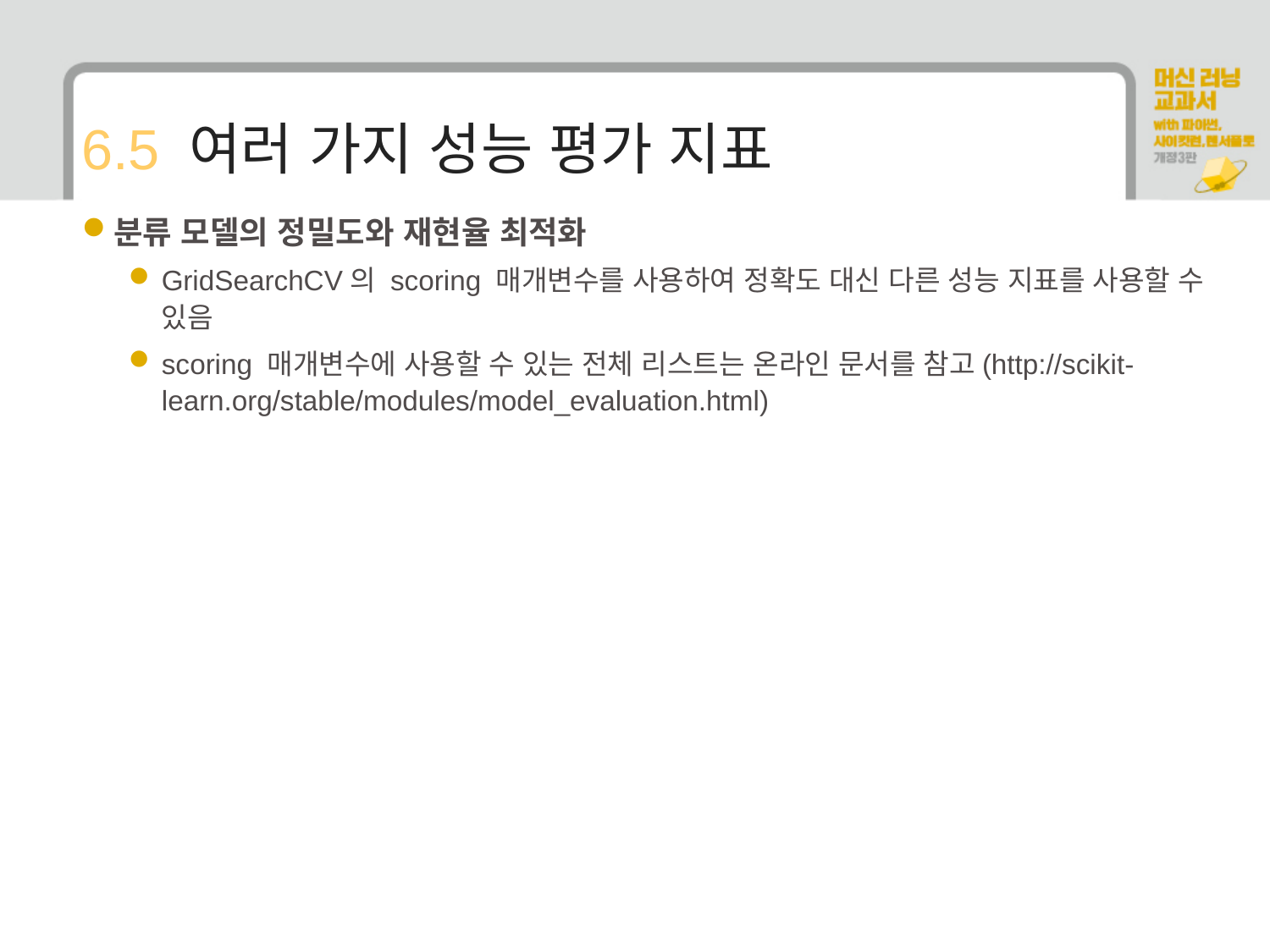

# 6.5 여러 가지 성능 평가 지표
분류 모델의 정밀도와 재현율 최적화
GridSearchCV의 scoring 매개변수를 사용하여 정확도 대신 다른 성능 지표를 사용할 수 있음
scoring 매개변수에 사용할 수 있는 전체 리스트는 온라인 문서를 참고(http://scikit-learn.org/stable/modules/model_evaluation.html)